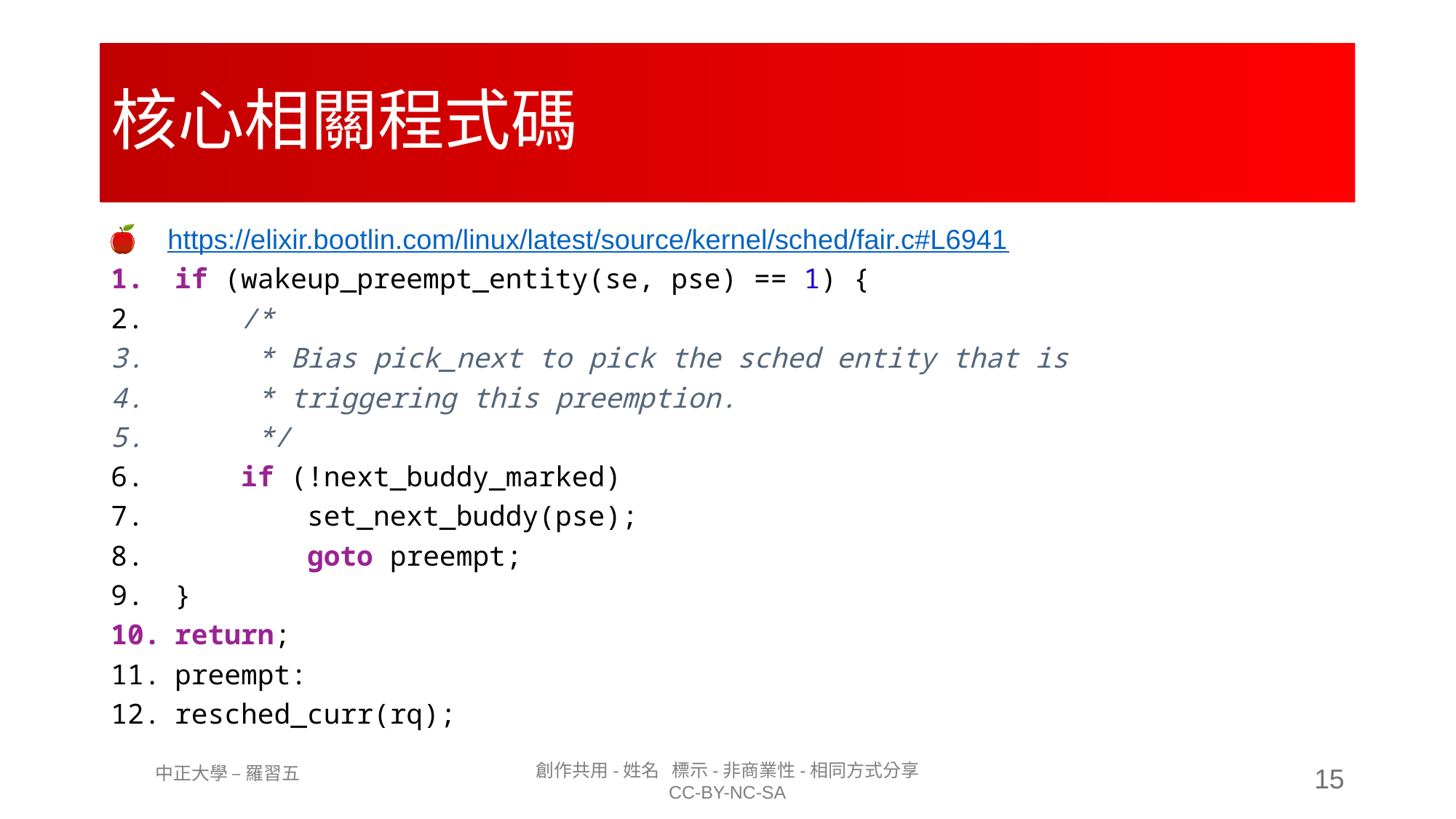

# 核心相關程式碼
https://elixir.bootlin.com/linux/latest/source/kernel/sched/fair.c#L6941
if (wakeup_preempt_entity(se, pse) == 1) {
    /*
     * Bias pick_next to pick the sched entity that is
     * triggering this preemption.
     */
    if (!next_buddy_marked)
        set_next_buddy(pse);
        goto preempt;
}
return;
preempt:
resched_curr(rq);